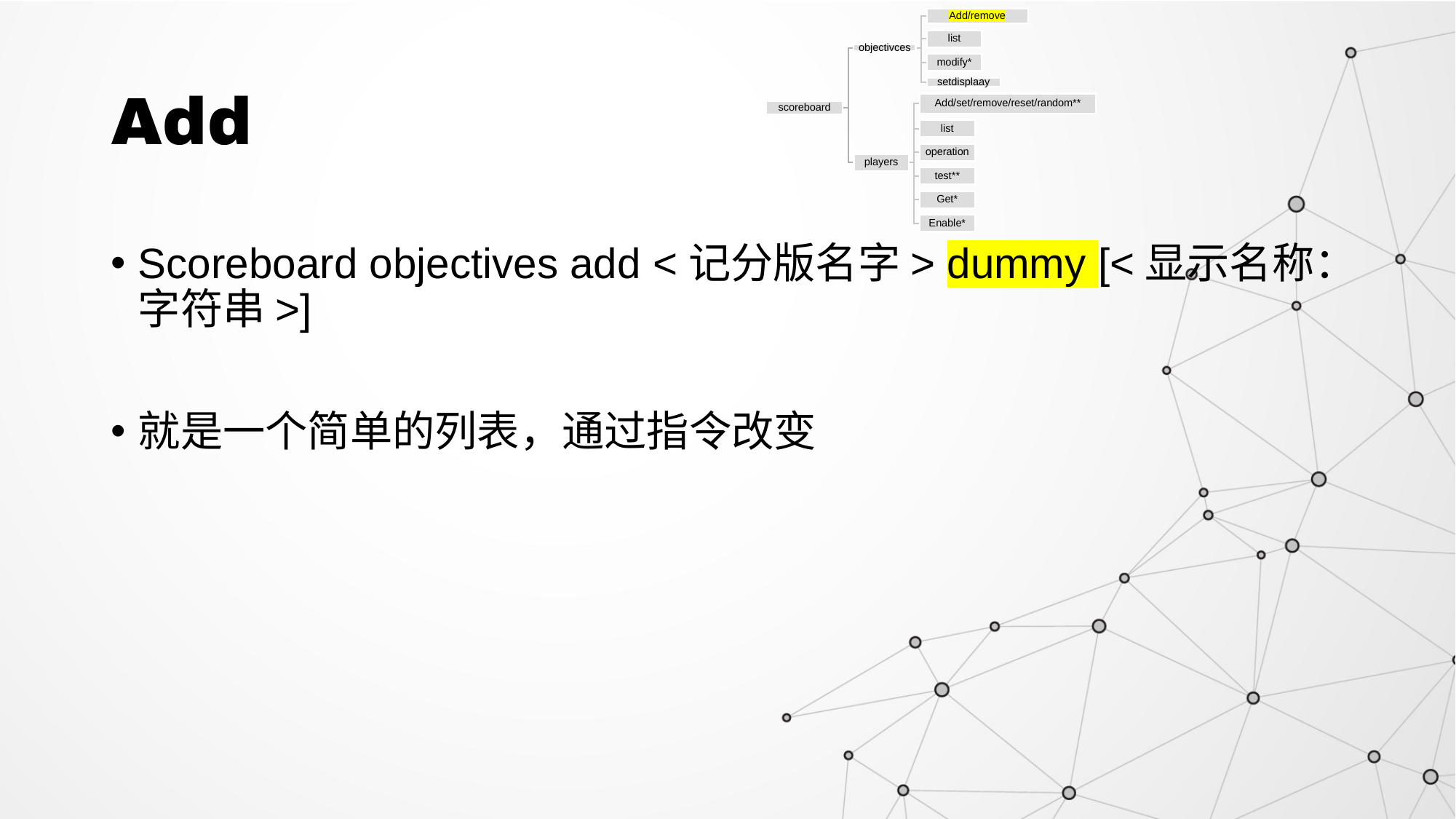

scoreboard
objectivces
Add/remove
list
modify*
setdisplaay
players
Add/set/remove/reset/random**
list
operation
test**
Get*
Enable*
# Add
Scoreboard objectives add <记分版名字> dummy [<显示名称：字符串>]

就是一个简单的列表，通过指令改变